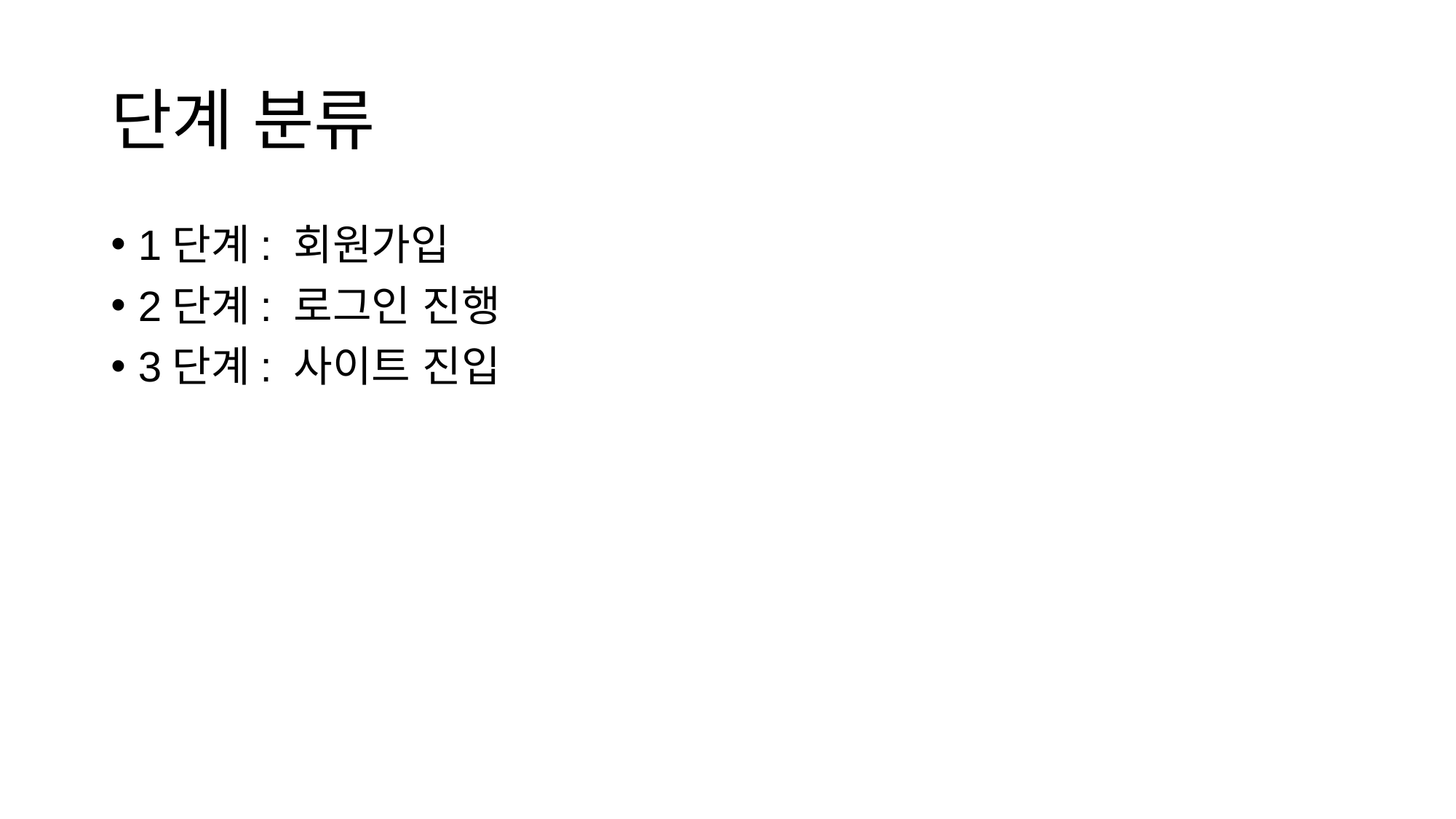

# 단계 분류
1단계: 회원가입
2단계: 로그인 진행
3단계: 사이트 진입